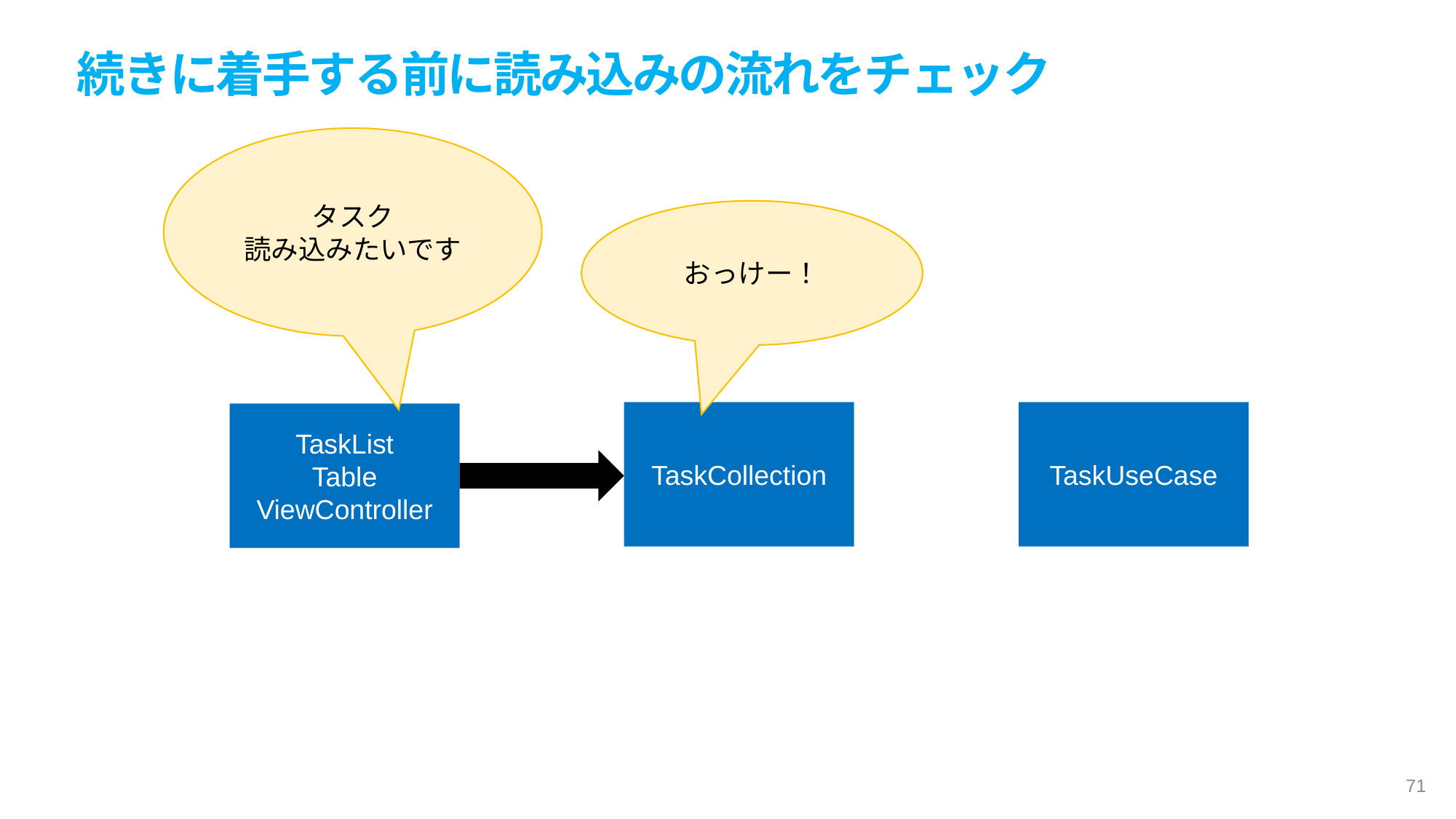

続きに着手する前に読み込みの流れをチェック
タスク
読み込みたいです
おっけー！
TaskCollection
TaskUseCase
TaskList
Table
ViewController

71